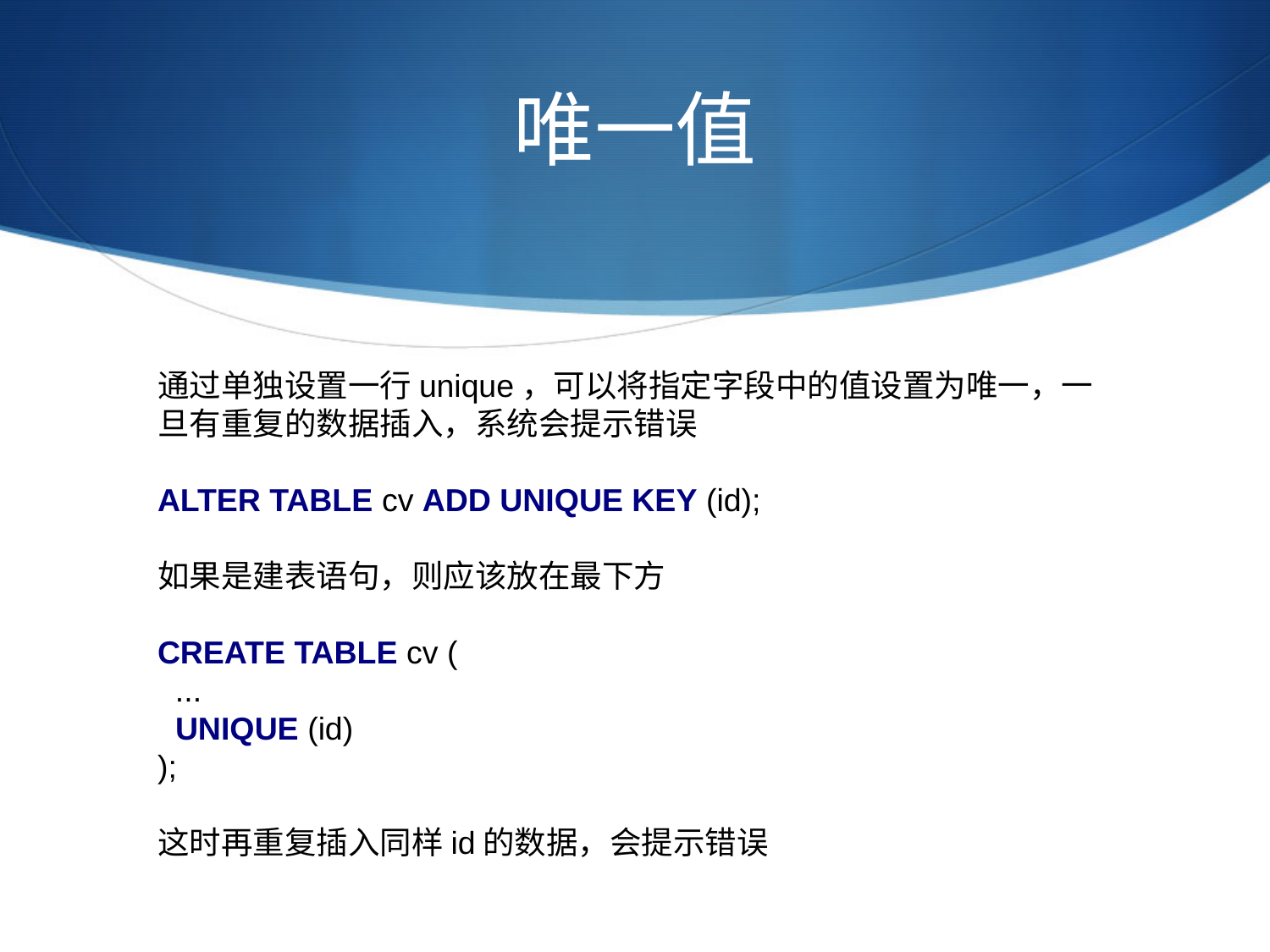

# 唯一值
通过单独设置一行unique，可以将指定字段中的值设置为唯一，一旦有重复的数据插入，系统会提示错误

ALTER TABLE cv ADD UNIQUE KEY (id);

如果是建表语句，则应该放在最下方

CREATE TABLE cv (
  ...
  UNIQUE (id)
);

这时再重复插入同样id的数据，会提示错误